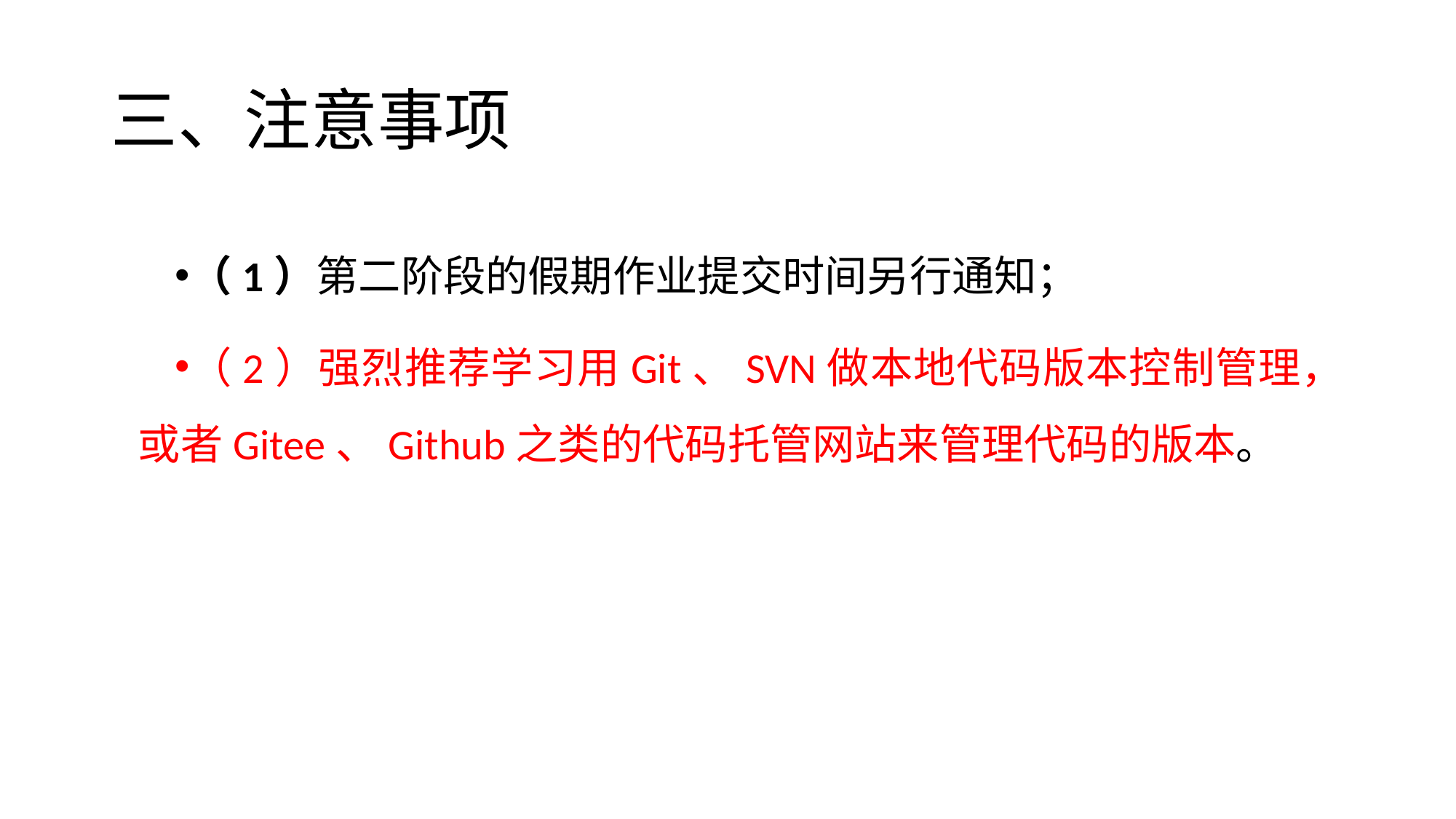

# 三、注意事项
（1）第二阶段的假期作业提交时间另行通知；
（2）强烈推荐学习用Git、SVN做本地代码版本控制管理，或者Gitee、Github之类的代码托管网站来管理代码的版本。